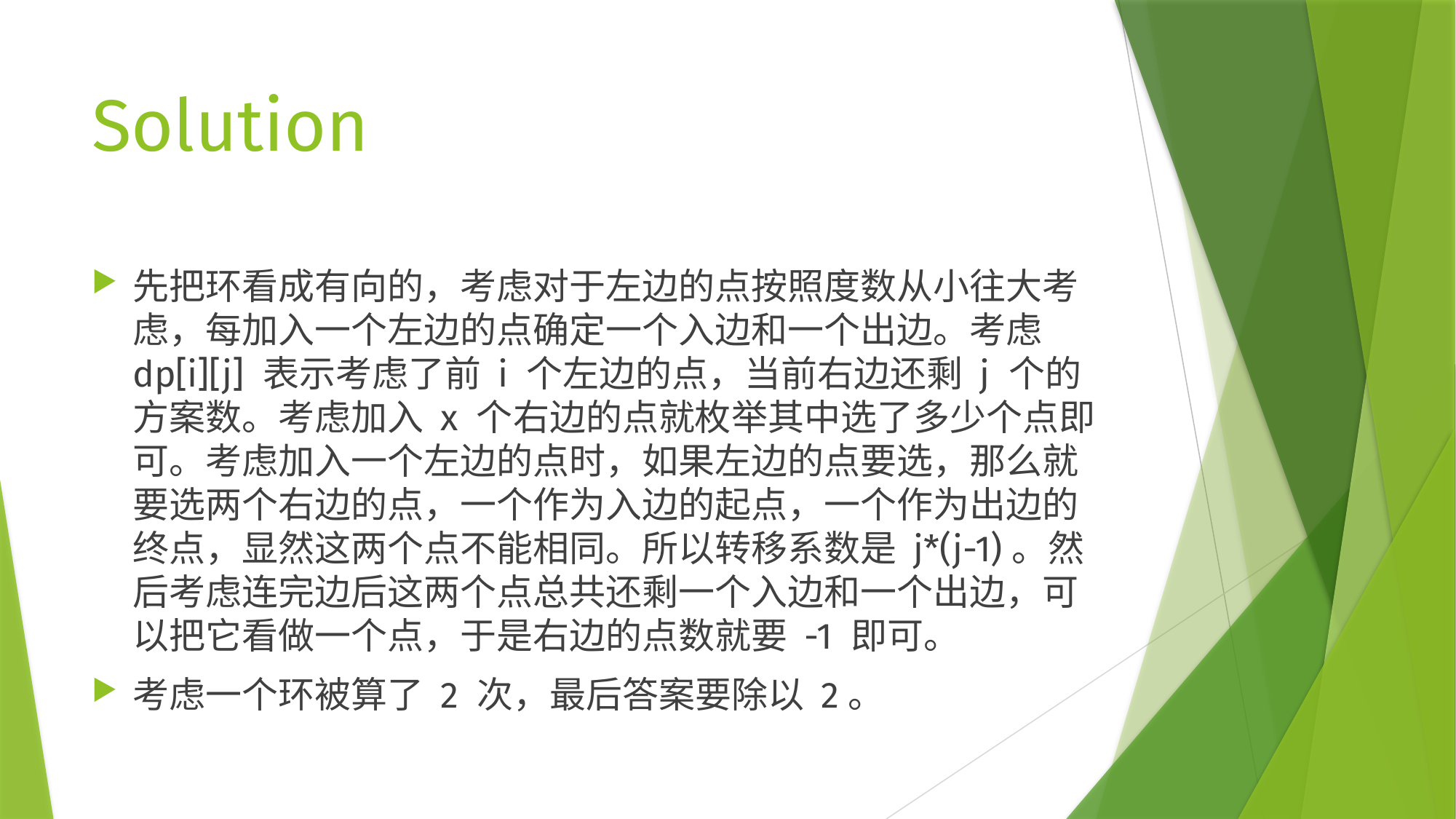

# Solution
先把环看成有向的，考虑对于左边的点按照度数从小往大考虑，每加入一个左边的点确定一个入边和一个出边。考虑 dp[i][j] 表示考虑了前 i 个左边的点，当前右边还剩 j 个的方案数。考虑加入 x 个右边的点就枚举其中选了多少个点即可。考虑加入一个左边的点时，如果左边的点要选，那么就要选两个右边的点，一个作为入边的起点，一个作为出边的终点，显然这两个点不能相同。所以转移系数是 j*(j-1)。然后考虑连完边后这两个点总共还剩一个入边和一个出边，可以把它看做一个点，于是右边的点数就要 -1 即可。
考虑一个环被算了 2 次，最后答案要除以 2。